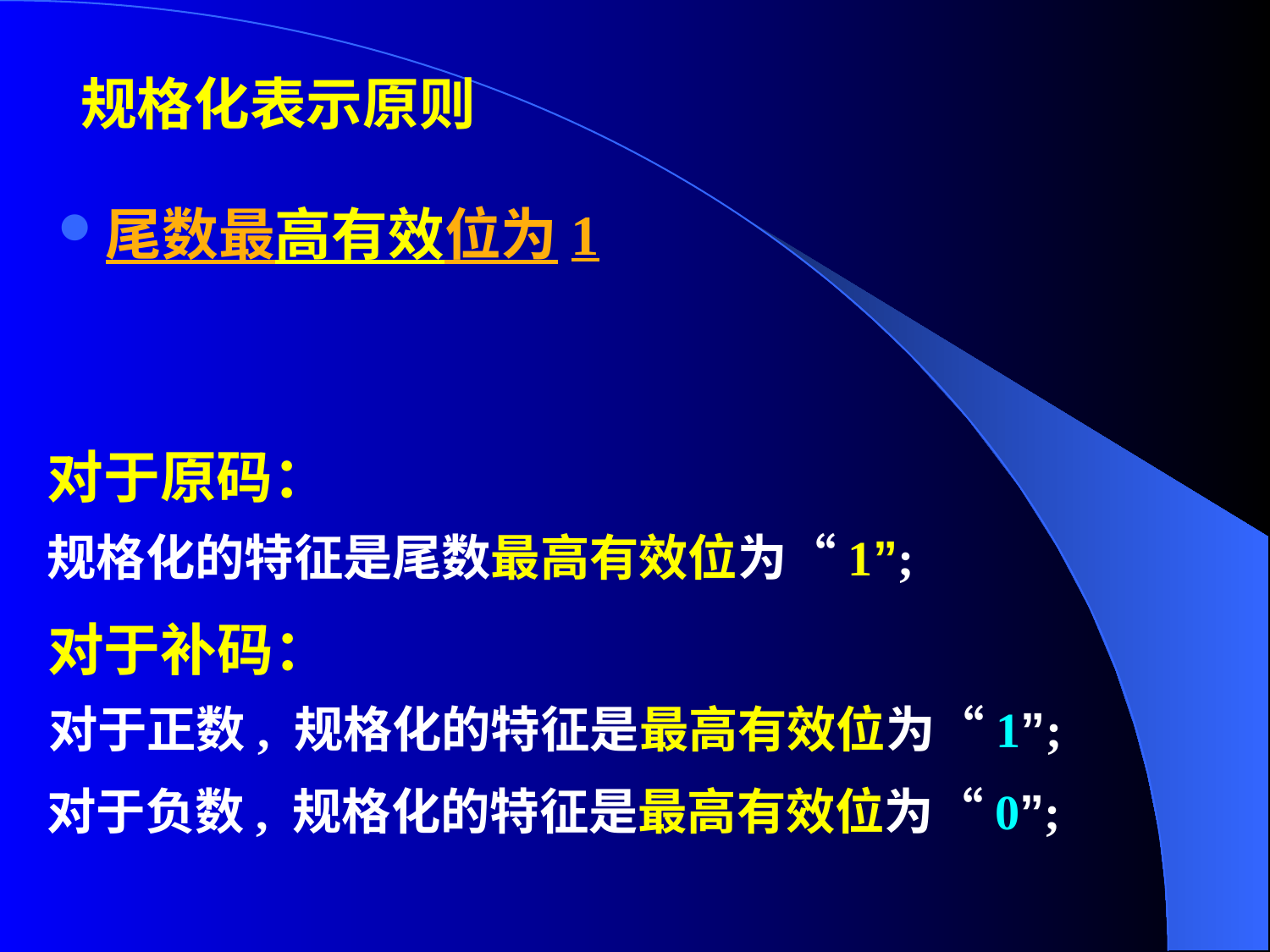

规格化表示原则
尾数最高有效位为1
对于原码：
规格化的特征是尾数最高有效位为“1”;
对于补码：
对于正数, 规格化的特征是最高有效位为“1”;
对于负数, 规格化的特征是最高有效位为“0”;